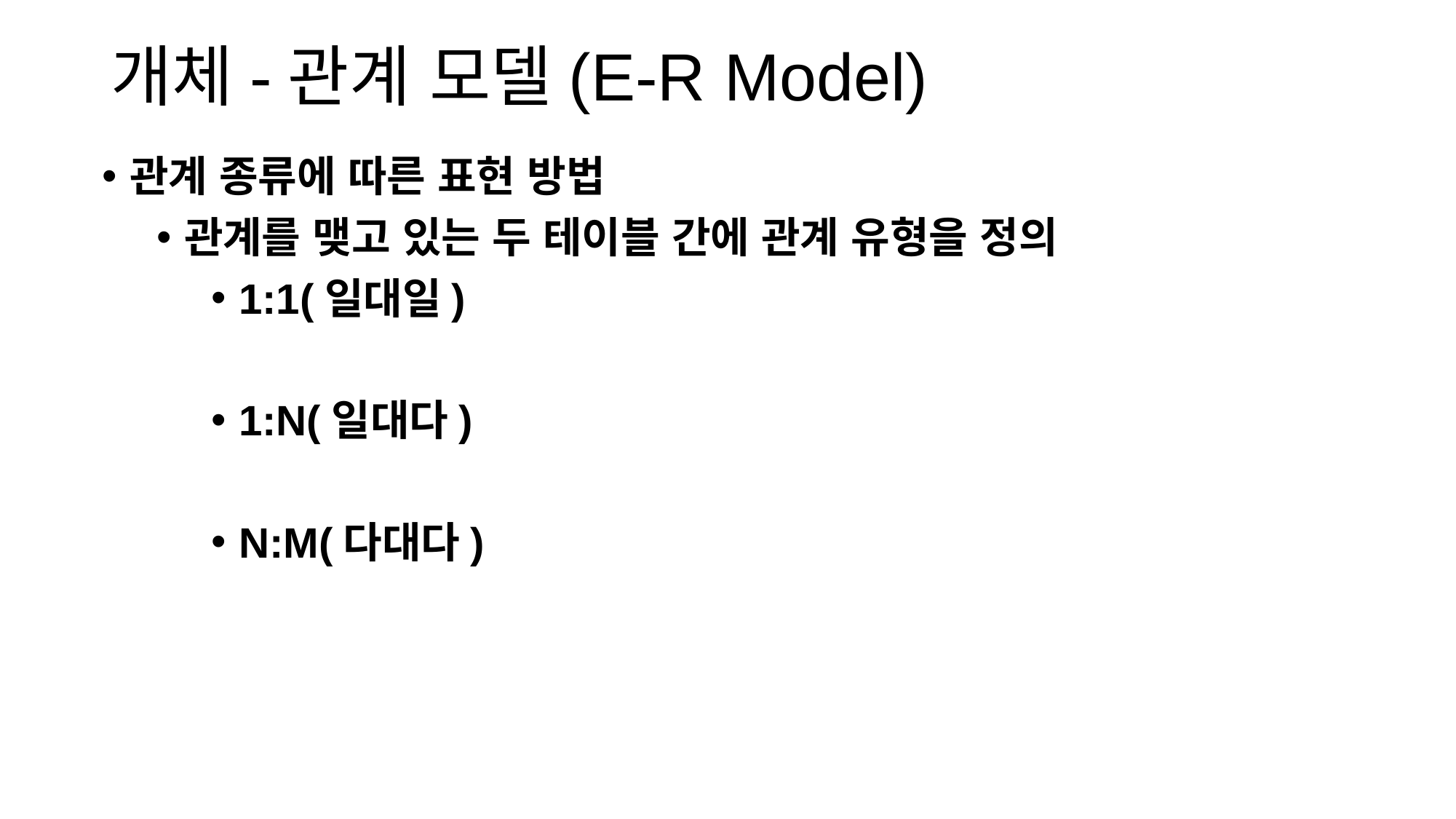

# 개체-관계 모델(E-R Model)
관계 종류에 따른 표현 방법
관계를 맺고 있는 두 테이블 간에 관계 유형을 정의
1:1(일대일)

1:N(일대다)

N:M(다대다)